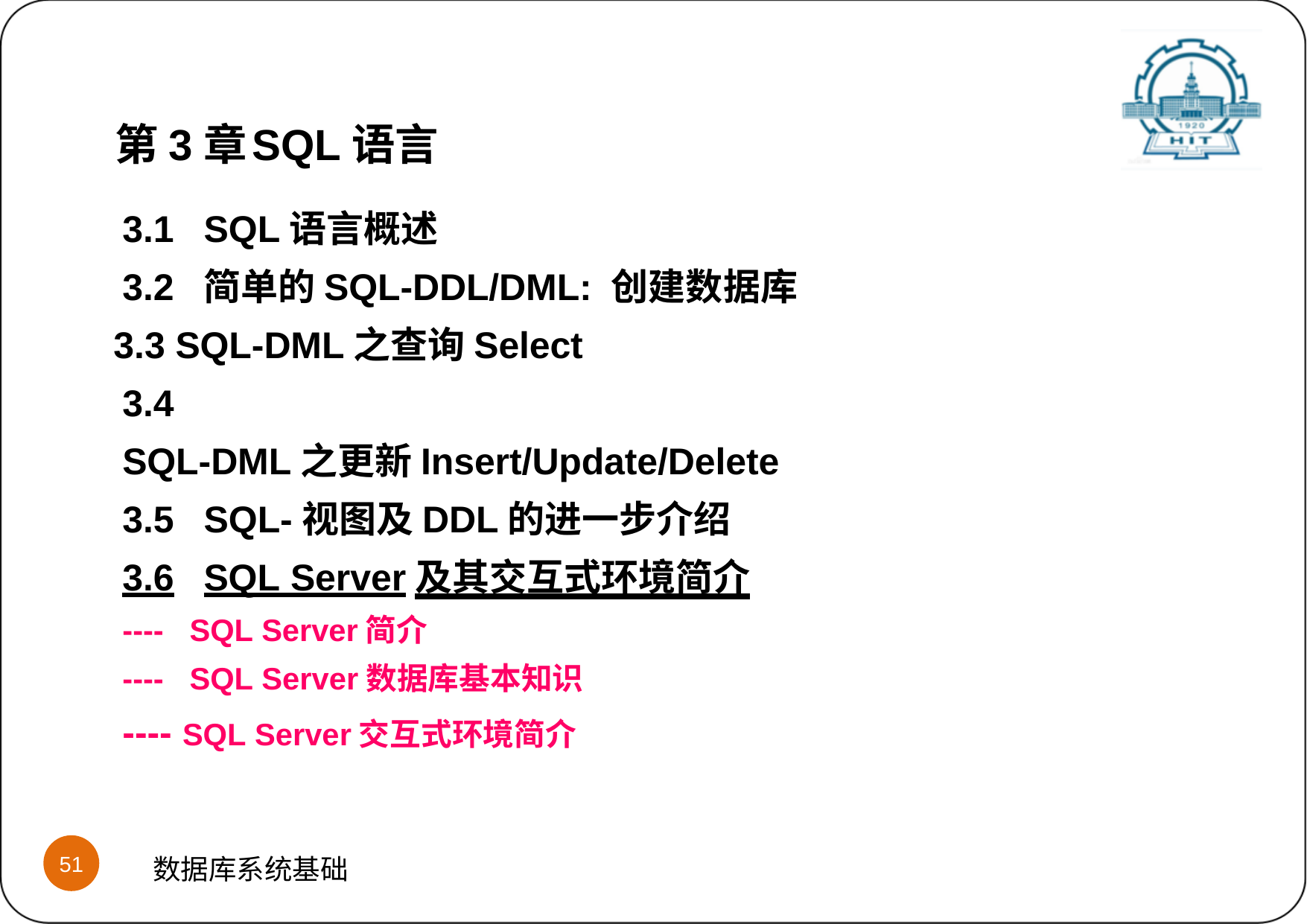

第3章	SQL语言
3.1	SQL语言概述
3.2	简单的SQL-DDL/DML: 创建数据库
3 SQL-DML之查询Select
3.4 SQL-DML之更新Insert/Update/Delete  3.5	SQL-视图及DDL的进一步介绍
3.6	SQL Server及其交互式环境简介
----	SQL Server简介
----	SQL Server数据库基本知识
---- SQL Server交互式环境简介